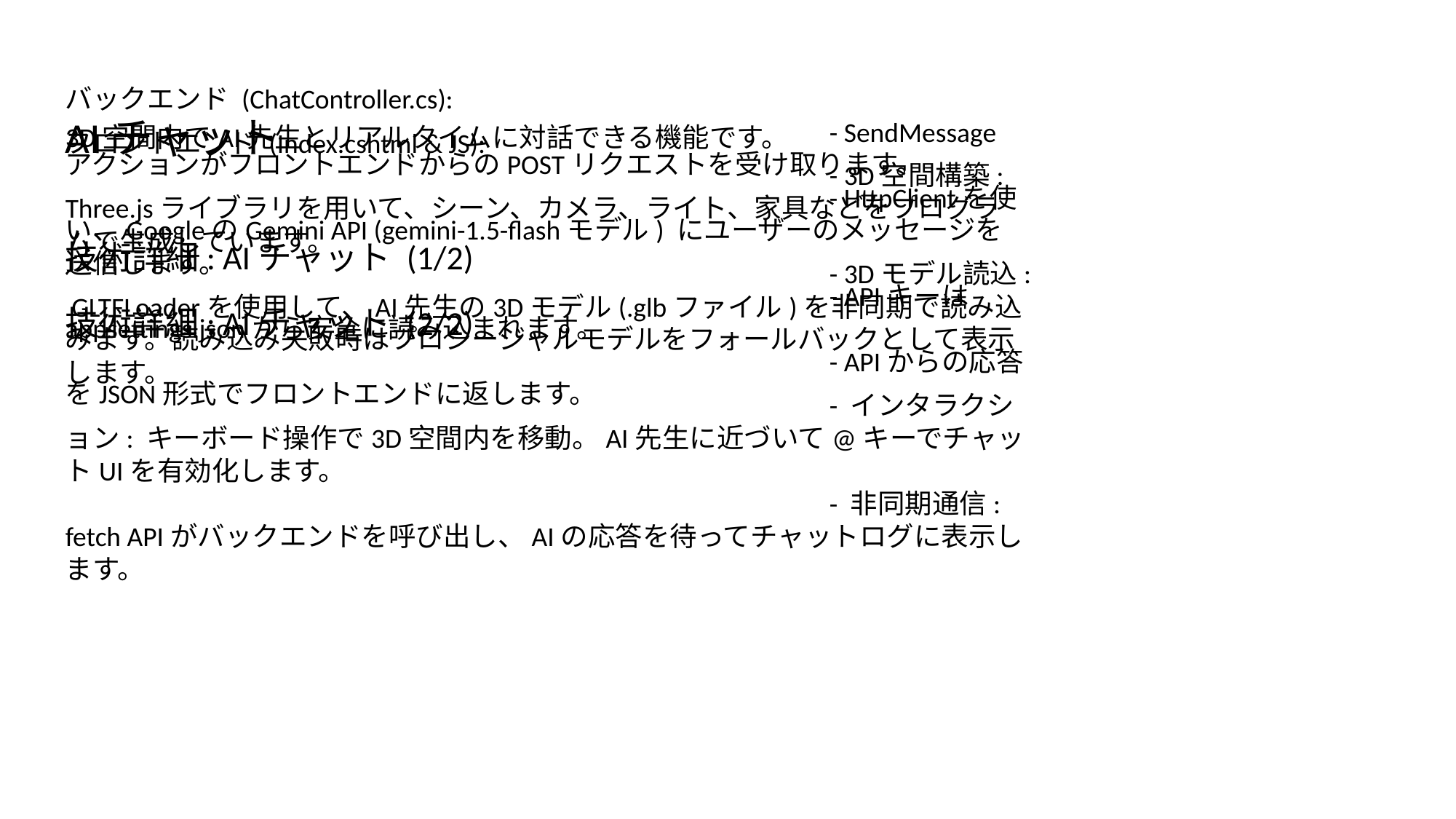

AIチャット
3D空間内でAI先生とリアルタイムに対話できる機能です。
バックエンド (ChatController.cs):
							- SendMessageアクションがフロントエンドからのPOSTリクエストを受け取ります。
							- HttpClientを使い、GoogleのGemini API (gemini-1.5-flashモデル) にユーザーのメッセージを送信します。
							- APIキーはappsettings.jsonから安全に読み込まれます。
							- APIからの応答をJSON形式でフロントエンドに返します。
技術詳細: AIチャット (1/2)
技術詳細: AIチャット (2/2)
フロントエンド (Index.cshtml & JS):
							- 3D空間構築: Three.jsライブラリを用いて、シーン、カメラ、ライト、家具などをプログラムで生成しています。
							- 3Dモデル読込: GLTFLoaderを使用して、AI先生の3Dモデル(.glbファイル)を非同期で読み込みます。読み込み失敗時はプロシージャルモデルをフォールバックとして表示します。
							- インタラクション: キーボード操作で3D空間内を移動。AI先生に近づいて@キーでチャットUIを有効化します。
							- 非同期通信: fetch APIがバックエンドを呼び出し、AIの応答を待ってチャットログに表示します。